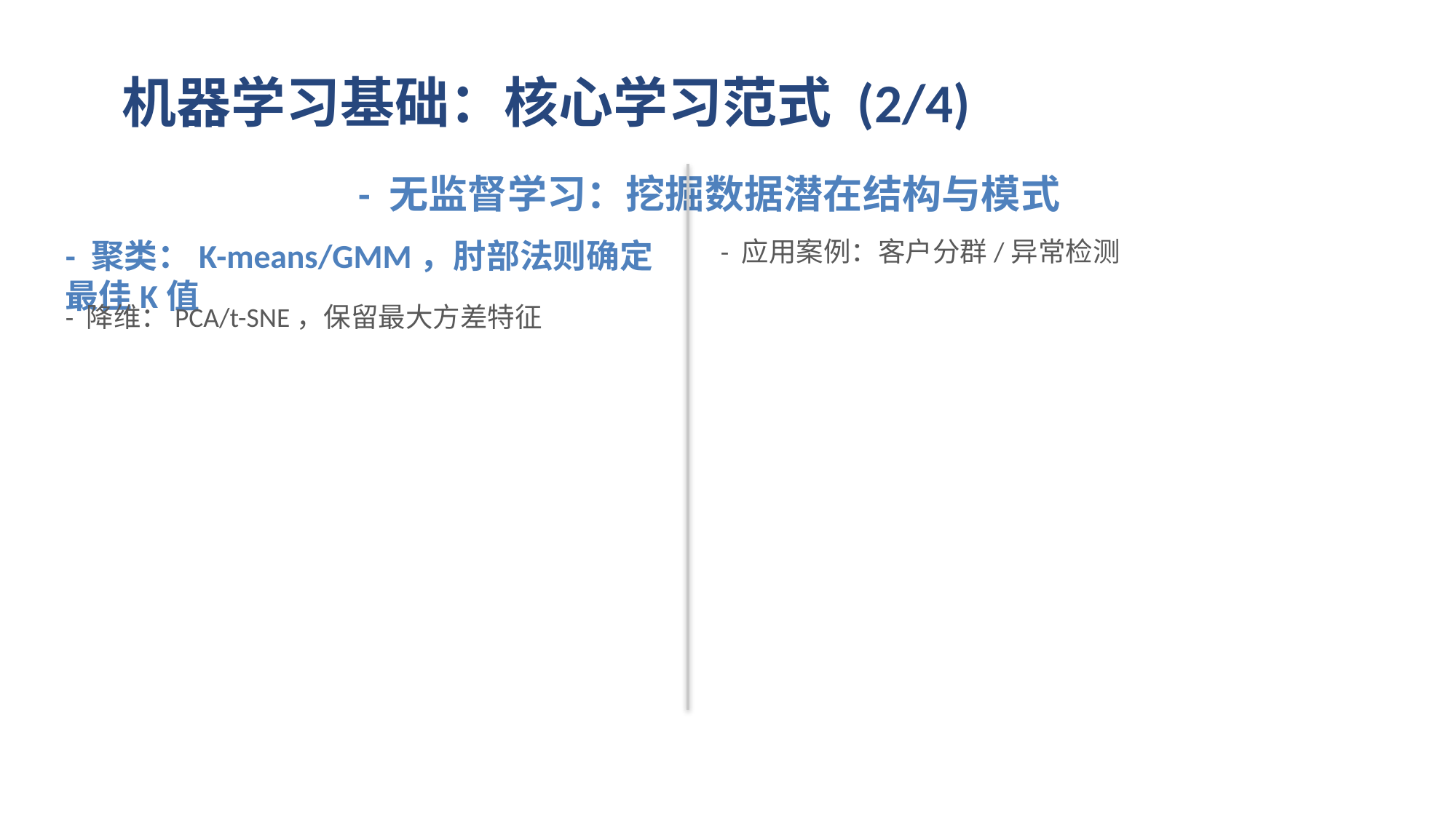

# 机器学习基础：核心学习范式 (2/4)

- 无监督学习：挖掘数据潜在结构与模式

- 聚类：K-means/GMM，肘部法则确定最佳K值

- 应用案例：客户分群/异常检测

- 降维：PCA/t-SNE，保留最大方差特征